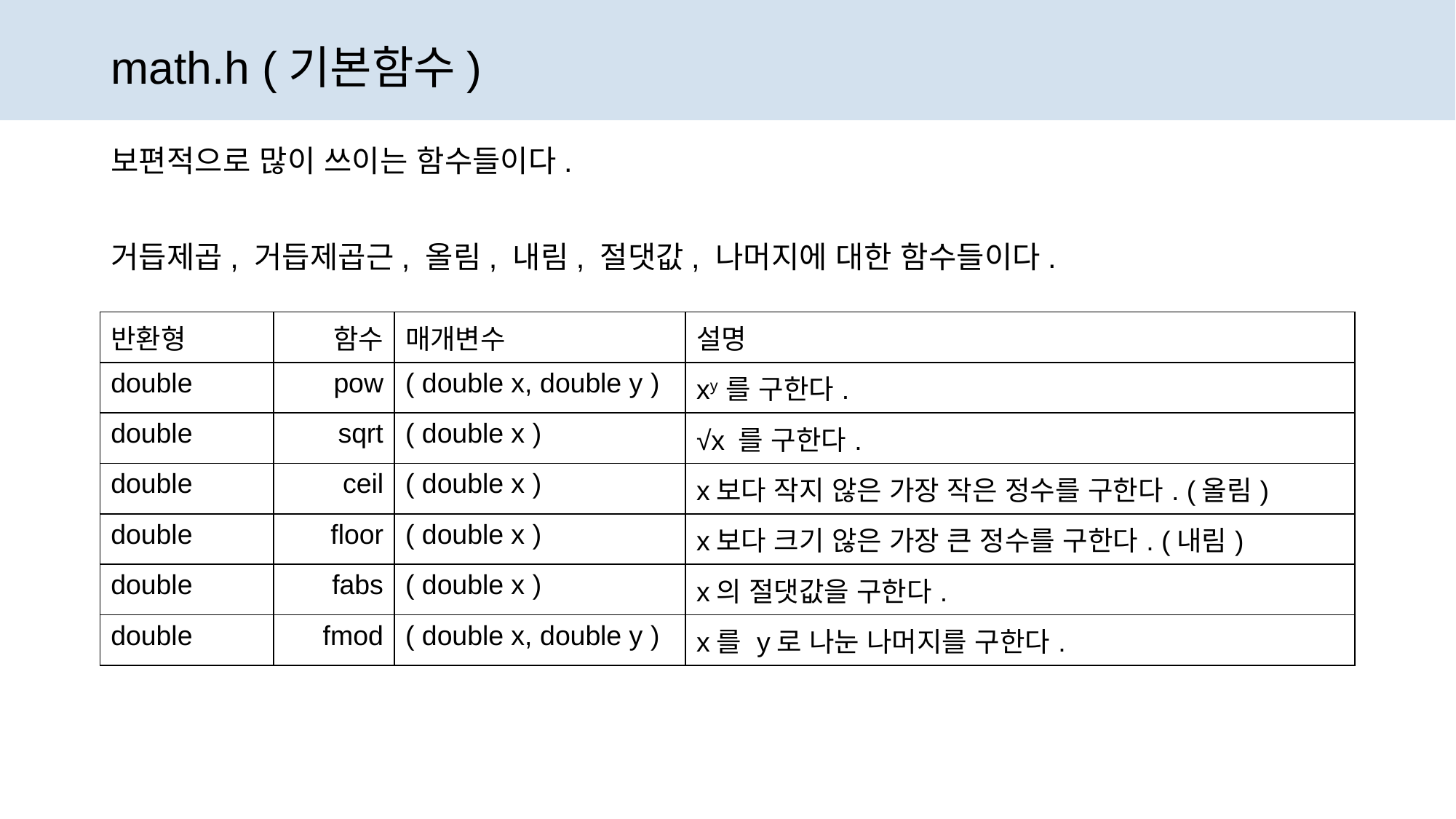

# math.h (기본함수)
보편적으로 많이 쓰이는 함수들이다.

거듭제곱, 거듭제곱근, 올림, 내림, 절댓값, 나머지에 대한 함수들이다.
| 반환형 | 함수 | 매개변수 | 설명 |
| --- | --- | --- | --- |
| double | pow | ( double x, double y ) | xy 를 구한다. |
| double | sqrt | ( double x ) | √x 를 구한다. |
| double | ceil | ( double x ) | x보다 작지 않은 가장 작은 정수를 구한다. (올림) |
| double | floor | ( double x ) | x보다 크기 않은 가장 큰 정수를 구한다. (내림) |
| double | fabs | ( double x ) | x의 절댓값을 구한다. |
| double | fmod | ( double x, double y ) | x를 y로 나눈 나머지를 구한다. |